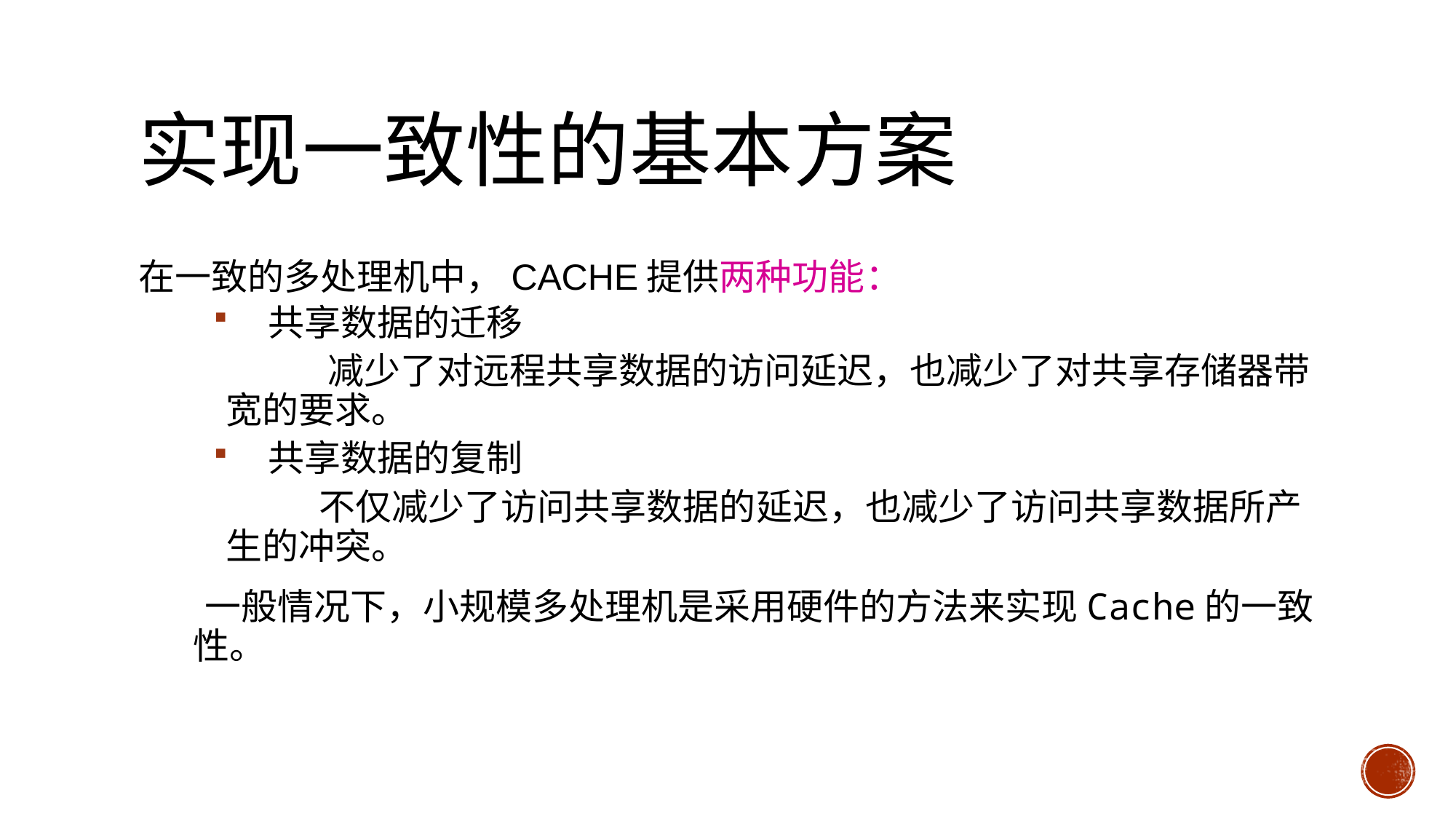

# 实现一致性的基本方案
在一致的多处理机中，CACHE提供两种功能：
共享数据的迁移
              减少了对远程共享数据的访问延迟，也减少了对共享存储器带宽的要求。
共享数据的复制
             不仅减少了访问共享数据的延迟，也减少了访问共享数据所产生的冲突。
       一般情况下，小规模多处理机是采用硬件的方法来实现Cache的一致性。